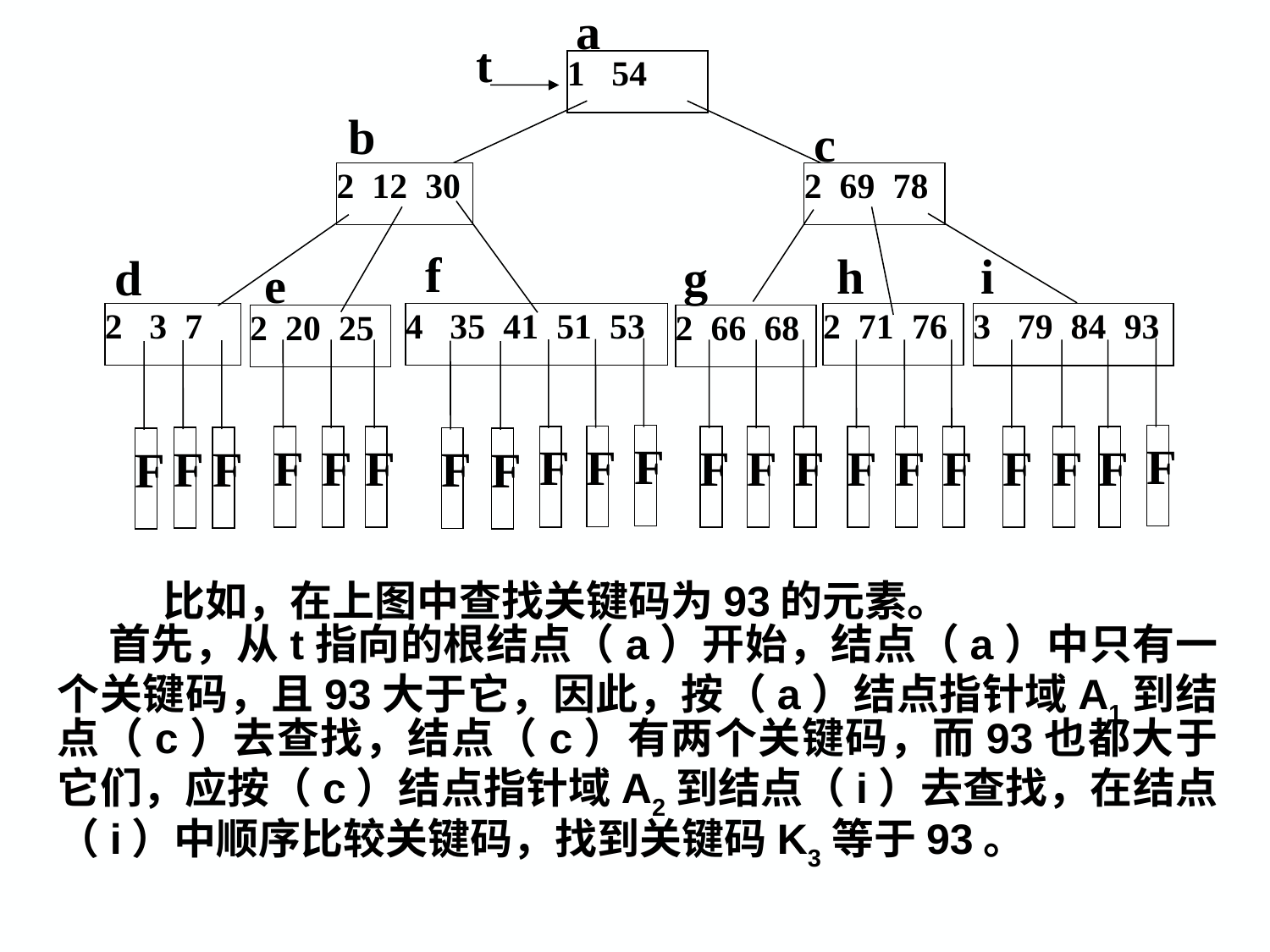

a
t

1   54

2  12  30
2  69  78

2   3  7
2  20  25
4   35  41  51  53
2  71  76
2  66  68
3   79  84  93
b
c
f
h
i
d
g
e

F

F

F

F

F

F

F

F

F

F

F

F

F

F

F

F

F

F

F

F

F
          比如，在上图中查找关键码为93的元素。
    首先，从t指向的根结点（a）开始，结点（a）中只有一个关键码，且93大于它，因此，按（a）结点指针域A1到结点（c）去查找，结点（c）有两个关键码，而93也都大于它们，应按（c）结点指针域A2到结点（i）去查找，在结点（i）中顺序比较关键码，找到关键码K3等于93。